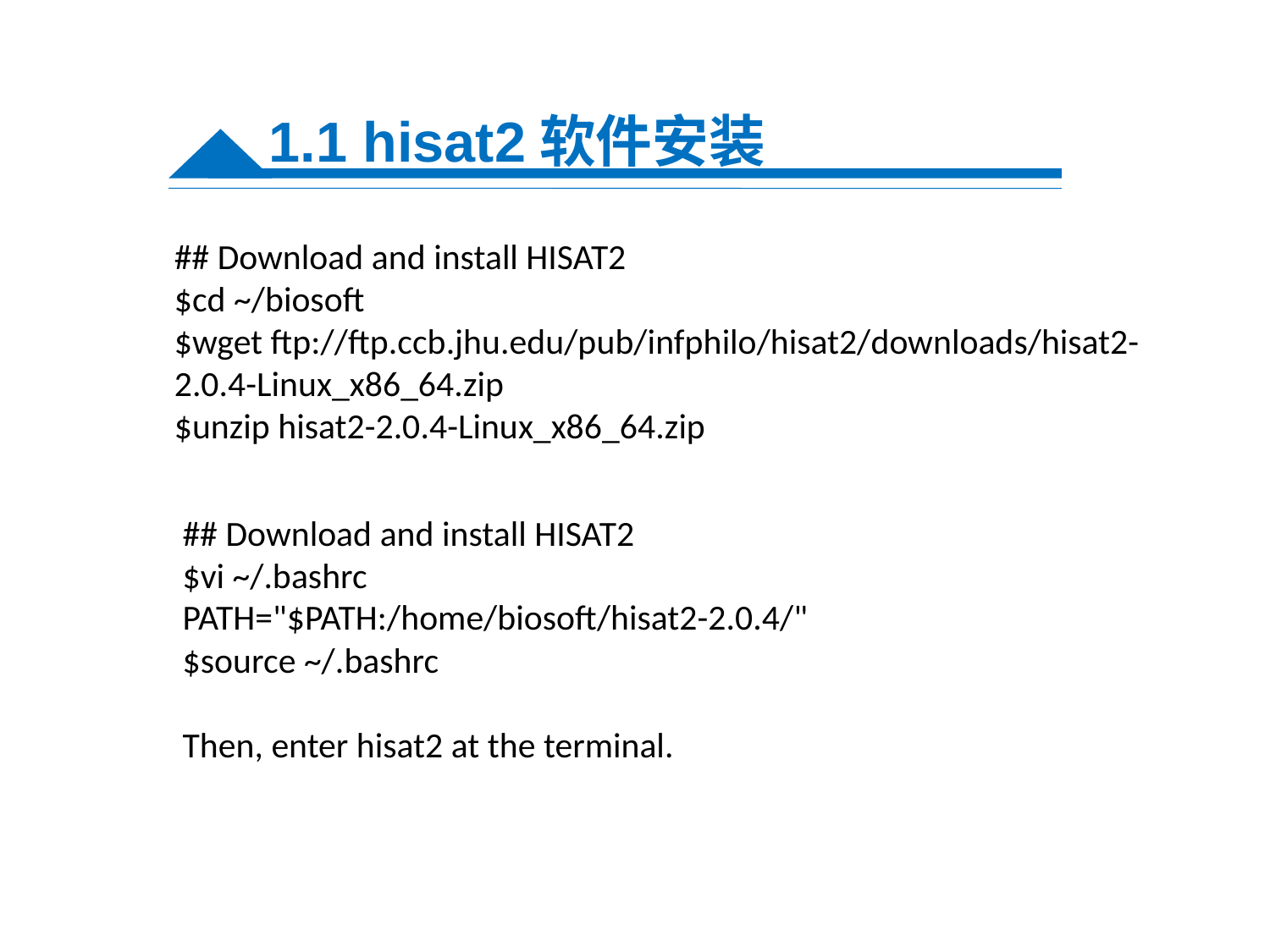

1.1 hisat2软件安装

## Download and install HISAT2
$cd ~/biosoft
$wget ftp://ftp.ccb.jhu.edu/pub/infphilo/hisat2/downloads/hisat2-2.0.4-Linux_x86_64.zip
$unzip hisat2-2.0.4-Linux_x86_64.zip

## Download and install HISAT2
$vi ~/.bashrc
PATH="$PATH:/home/biosoft/hisat2-2.0.4/"
$source ~/.bashrc

Then, enter hisat2 at the terminal.